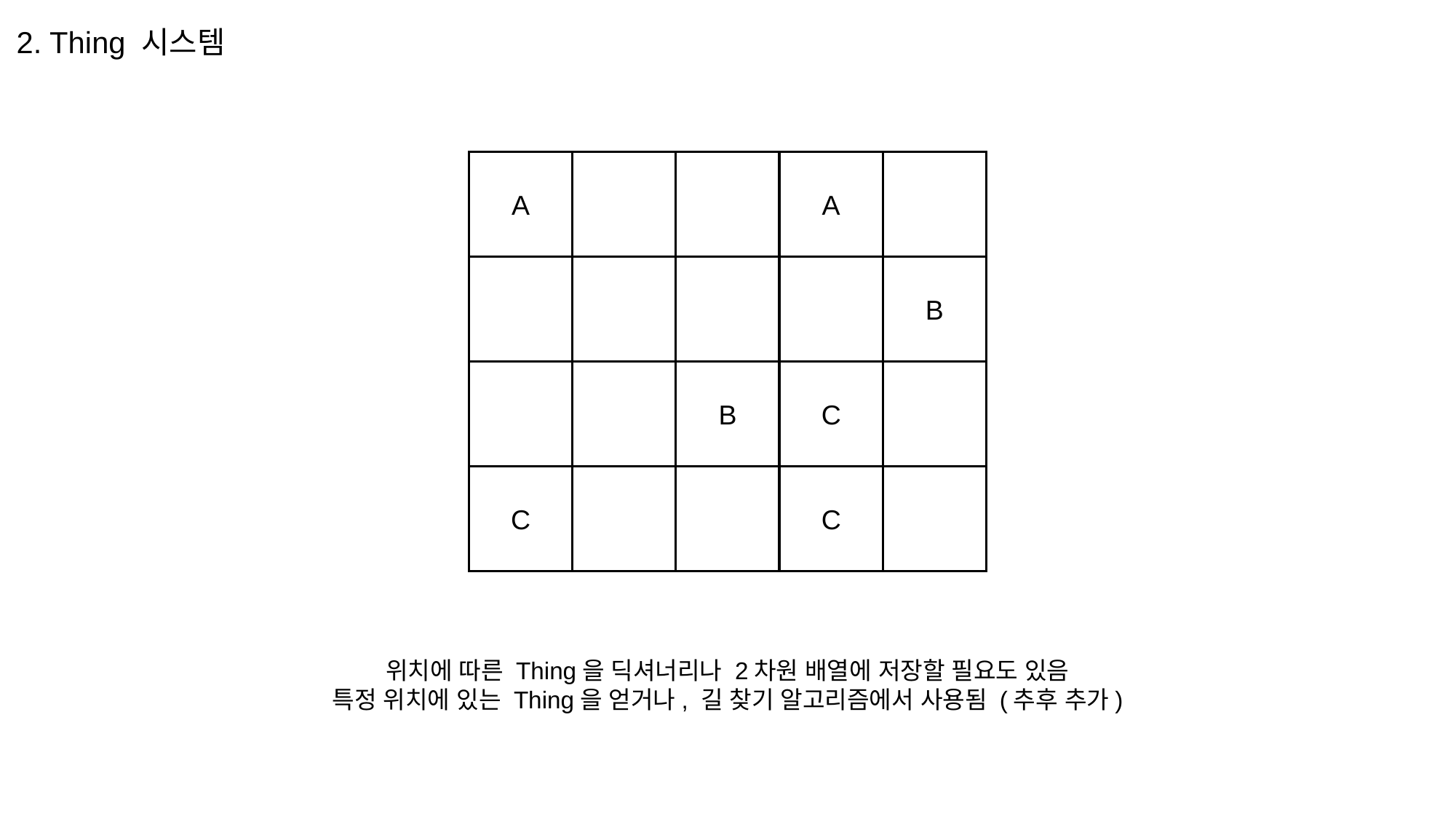

2. Thing 시스템
A

A

B

B
C

C

C

위치에 따른 Thing을 딕셔너리나 2차원 배열에 저장할 필요도 있음
특정 위치에 있는 Thing을 얻거나, 길 찾기 알고리즘에서 사용됨 (추후 추가)